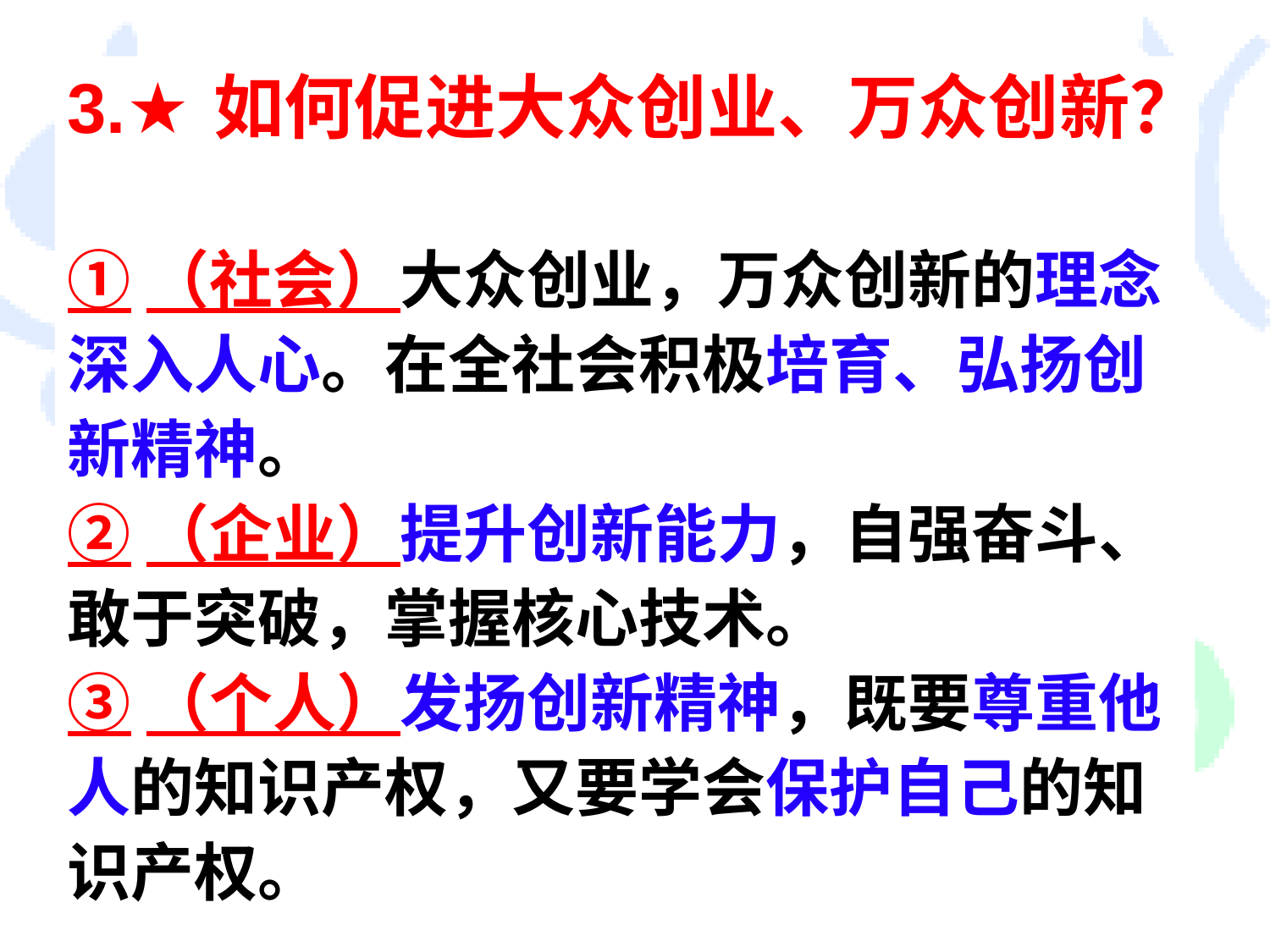

3.★如何促进大众创业、万众创新？
①（社会）大众创业，万众创新的理念深入人心。在全社会积极培育、弘扬创新精神。
②（企业）提升创新能力，自强奋斗、敢于突破，掌握核心技术。
③（个人）发扬创新精神，既要尊重他人的知识产权，又要学会保护自己的知识产权。